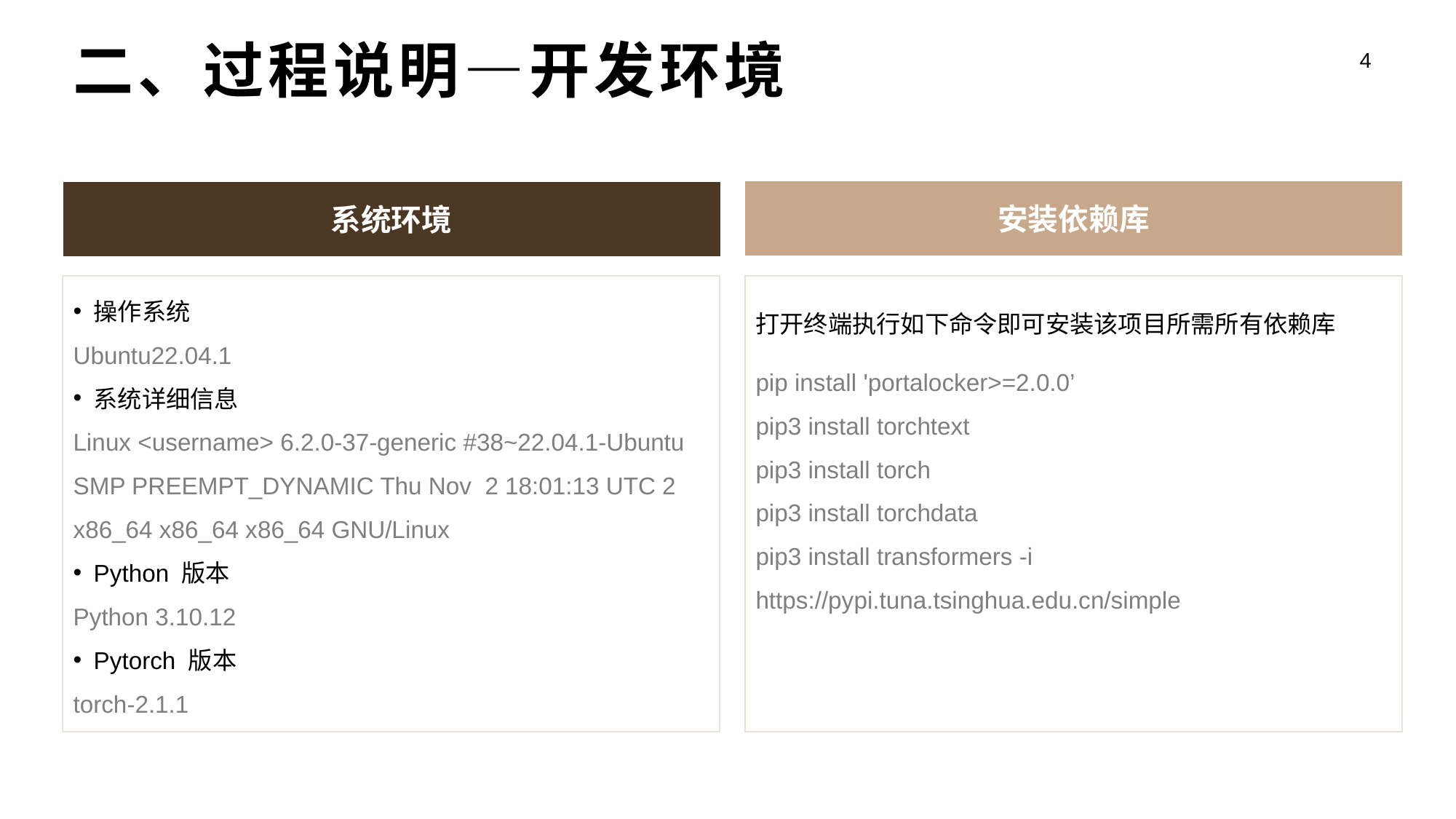

二、过程说明—开发环境
安装依赖库
系统环境
打开终端执行如下命令即可安装该项目所需所有依赖库
pip install 'portalocker>=2.0.0’
pip3 install torchtext
pip3 install torch
pip3 install torchdata
pip3 install transformers -i https://pypi.tuna.tsinghua.edu.cn/simple

操作系统
Ubuntu22.04.1
系统详细信息
Linux <username> 6.2.0-37-generic #38~22.04.1-Ubuntu SMP PREEMPT_DYNAMIC Thu Nov  2 18:01:13 UTC 2 x86_64 x86_64 x86_64 GNU/Linux
Python 版本
Python 3.10.12
Pytorch 版本
torch-2.1.1